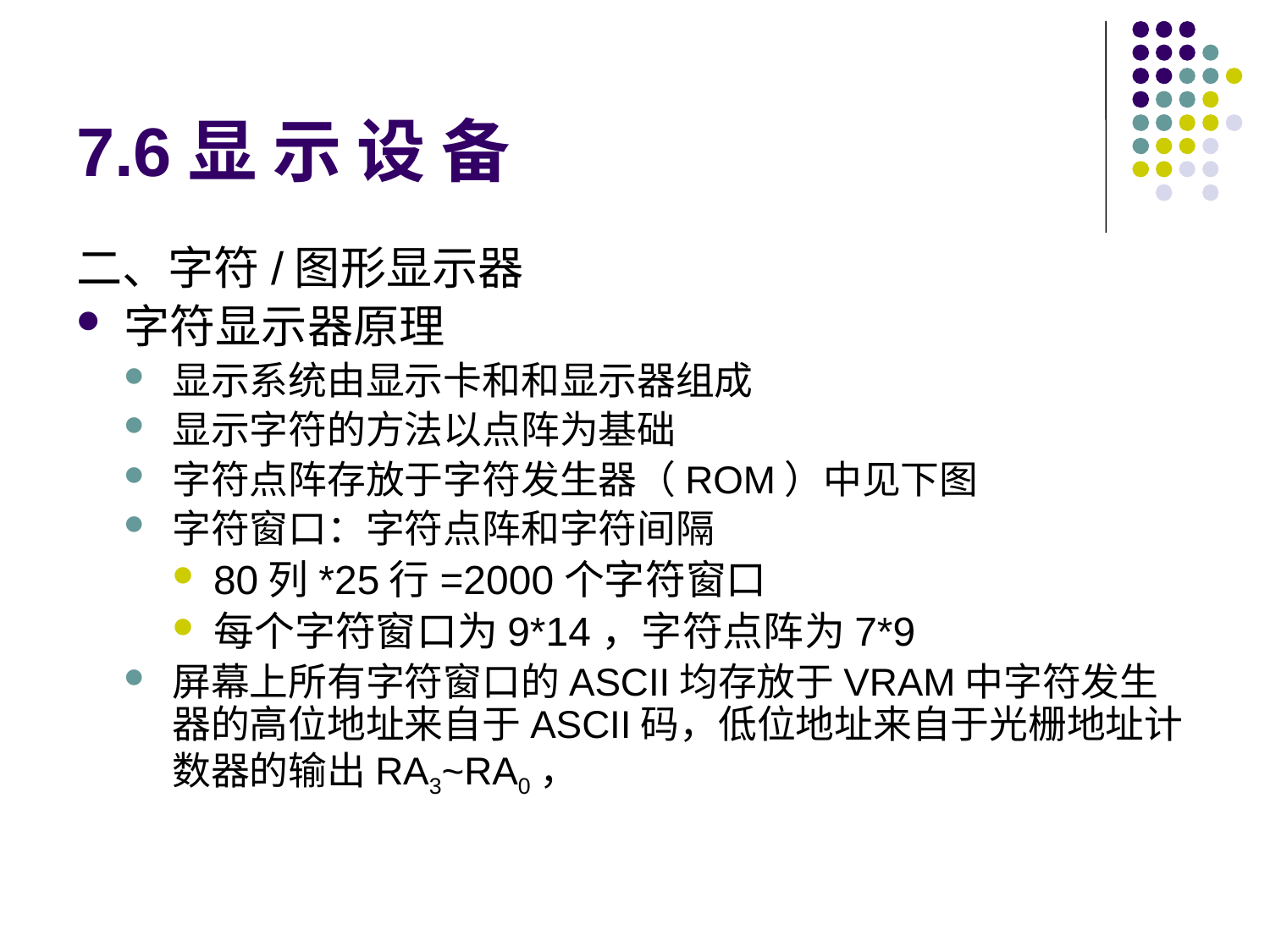

# 7.6显 示 设 备
二、字符/图形显示器
字符显示器原理
显示系统由显示卡和和显示器组成
显示字符的方法以点阵为基础
字符点阵存放于字符发生器（ROM）中见下图
字符窗口：字符点阵和字符间隔
80列*25行=2000个字符窗口
每个字符窗口为9*14，字符点阵为7*9
屏幕上所有字符窗口的ASCII均存放于VRAM中字符发生器的高位地址来自于ASCII码，低位地址来自于光栅地址计数器的输出RA3~RA0，
53